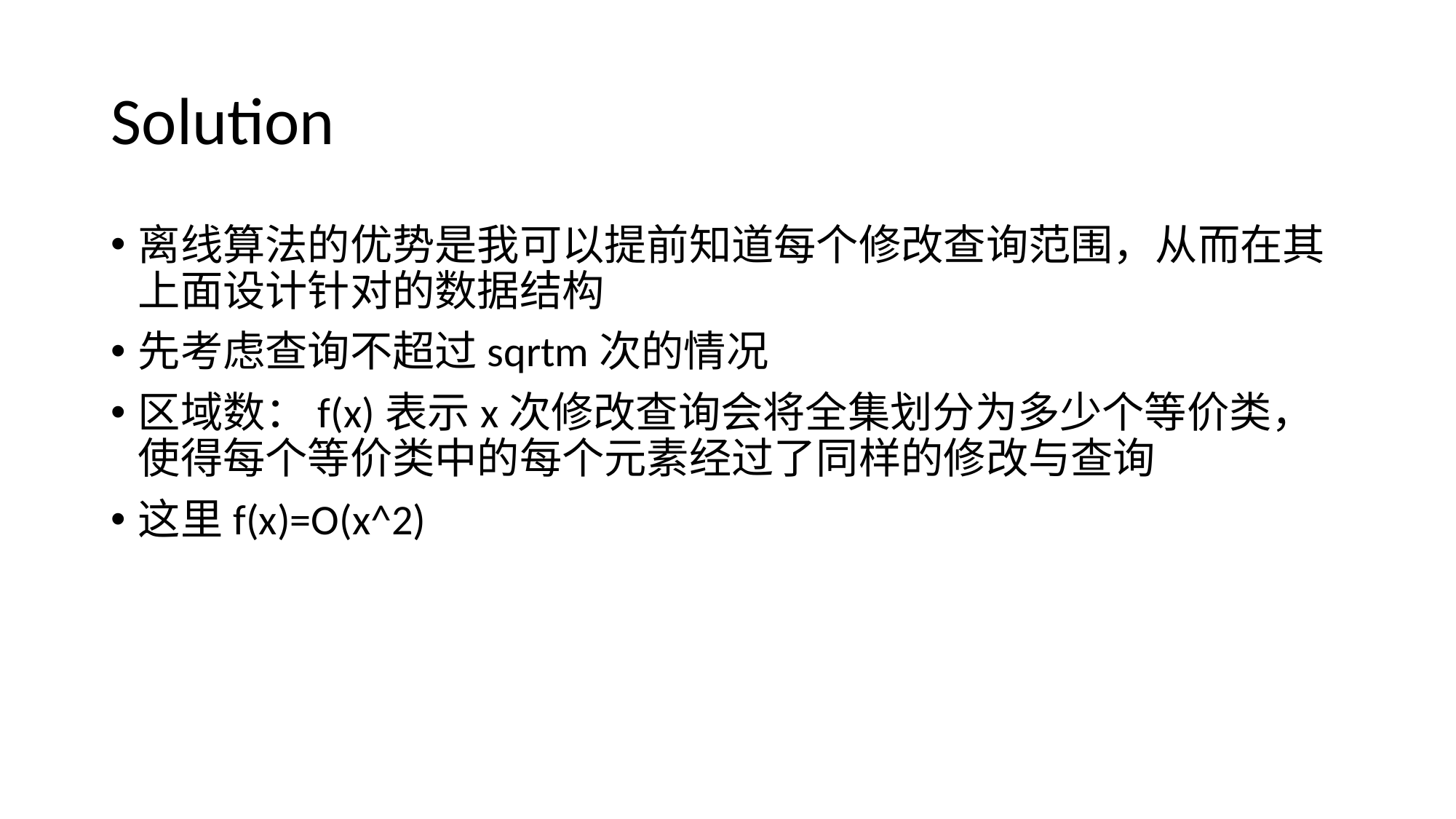

# Solution
离线算法的优势是我可以提前知道每个修改查询范围，从而在其上面设计针对的数据结构
先考虑查询不超过sqrtm次的情况
区域数：f(x)表示x次修改查询会将全集划分为多少个等价类，使得每个等价类中的每个元素经过了同样的修改与查询
这里f(x)=O(x^2)